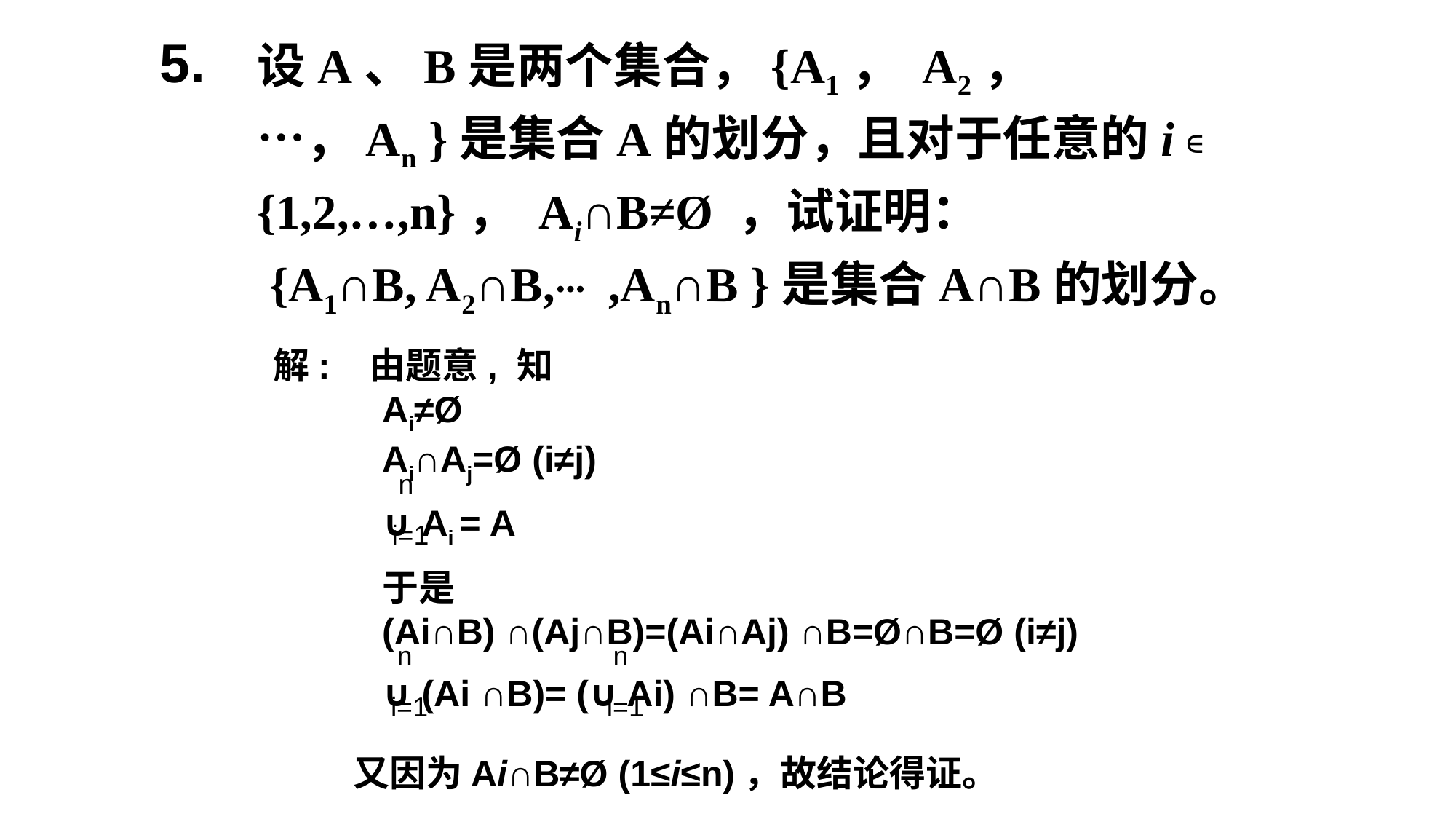

5.
设A、B是两个集合，{A1， A2，⋯，An }是集合A的划分，且对于任意的i ∊ {1,2,…,n}， Ai∩B≠Ø ，试证明：
 {A1∩B, A2∩B,⋯,An∩B }是集合A∩B的划分。
解:   由题意, 知
	Ai≠Ø
	Ai∩Aj=Ø (i≠j)
	∪ Ai = A
	于是
	(Ai∩B) ∩(Aj∩B)=(Ai∩Aj) ∩B=Ø∩B=Ø (i≠j)
	∪ (Ai ∩B)= (∪ Ai) ∩B= A∩B

n
i=1
n
i=1
n
i=1
又因为Ai∩B≠Ø (1≤i≤n)，故结论得证。